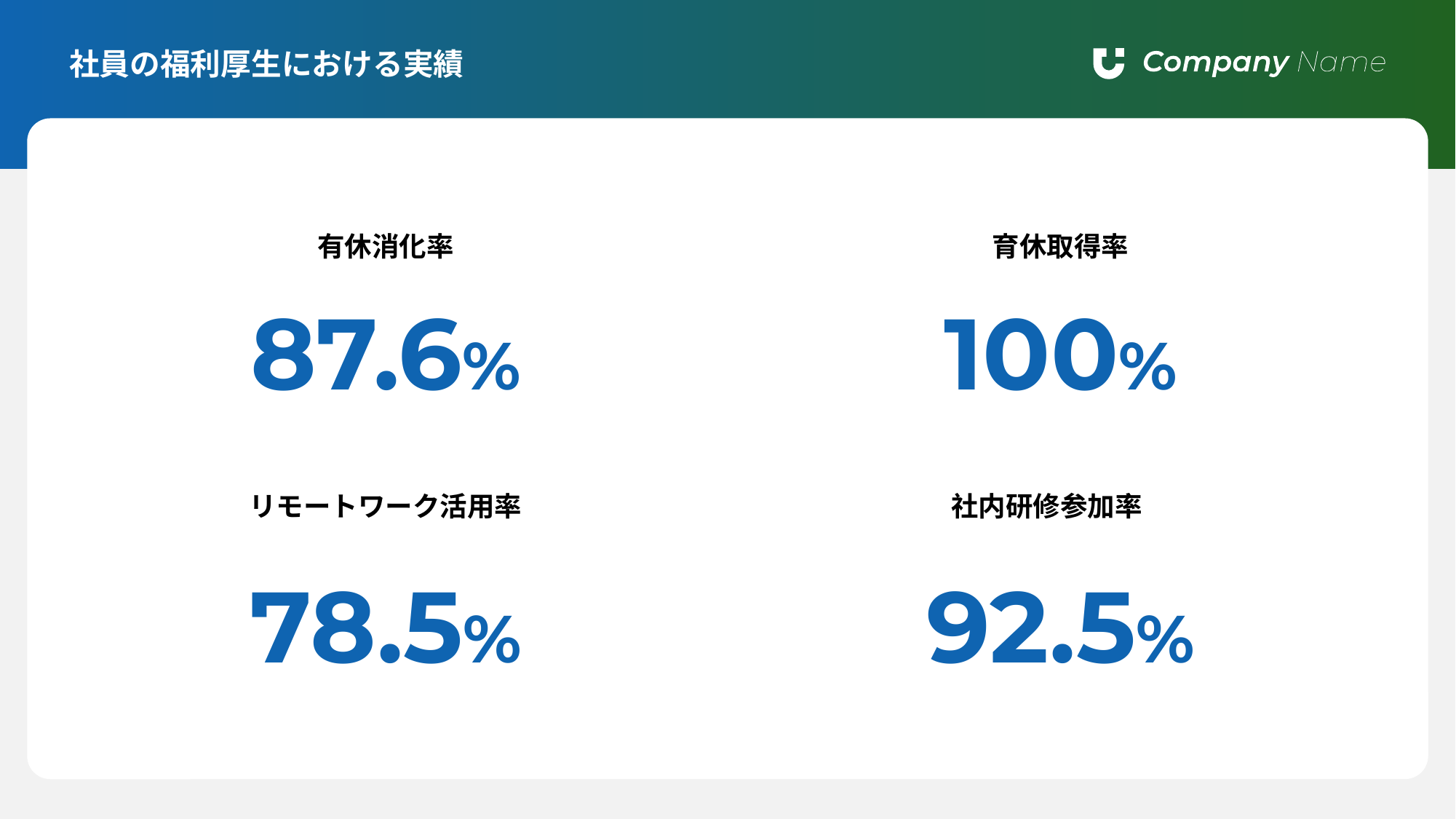

社員の福利厚生における実績

有休消化率
育休取得率
87.6%
100%
リモートワーク活用率
社内研修参加率
78.5%
92.5%